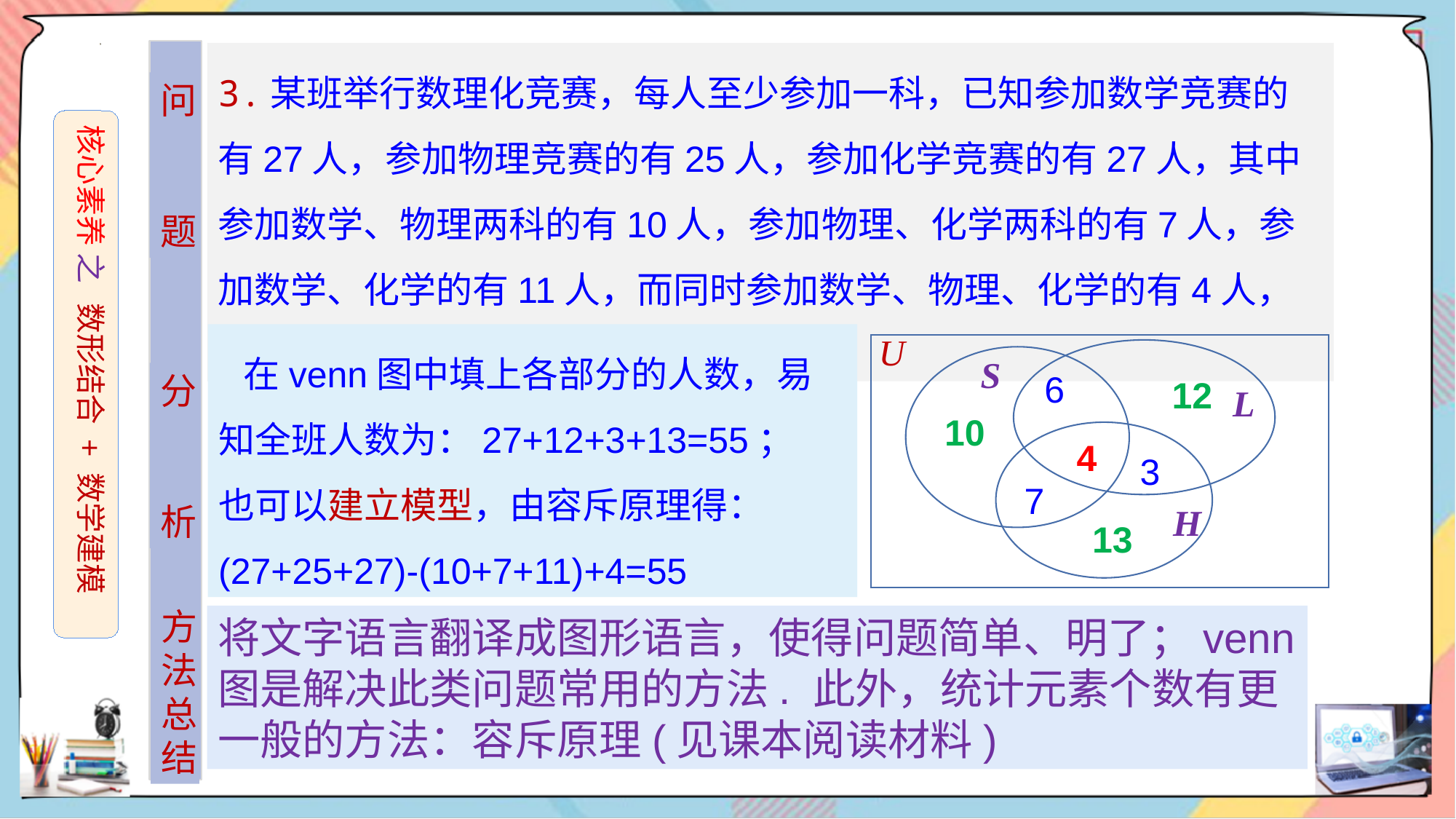

3.某班举行数理化竞赛，每人至少参加一科，已知参加数学竞赛的有27人，参加物理竞赛的有25人，参加化学竞赛的有27人，其中参加数学、物理两科的有10人，参加物理、化学两科的有7人，参加数学、化学的有11人，而同时参加数学、物理、化学的有4人，求全班人数.
问

题
核心素养 之   数形结合 + 数学建模
U
  在venn图中填上各部分的人数，易知全班人数为：27+12+3+13=55；
也可以建立模型，由容斥原理得：(27+25+27)-(10+7+11)+4=55

S

6
12
分

析
L
10
4

3
7
H
13
方法总结
将文字语言翻译成图形语言，使得问题简单、明了；venn图是解决此类问题常用的方法. 此外，统计元素个数有更一般的方法：容斥原理(见课本阅读材料)